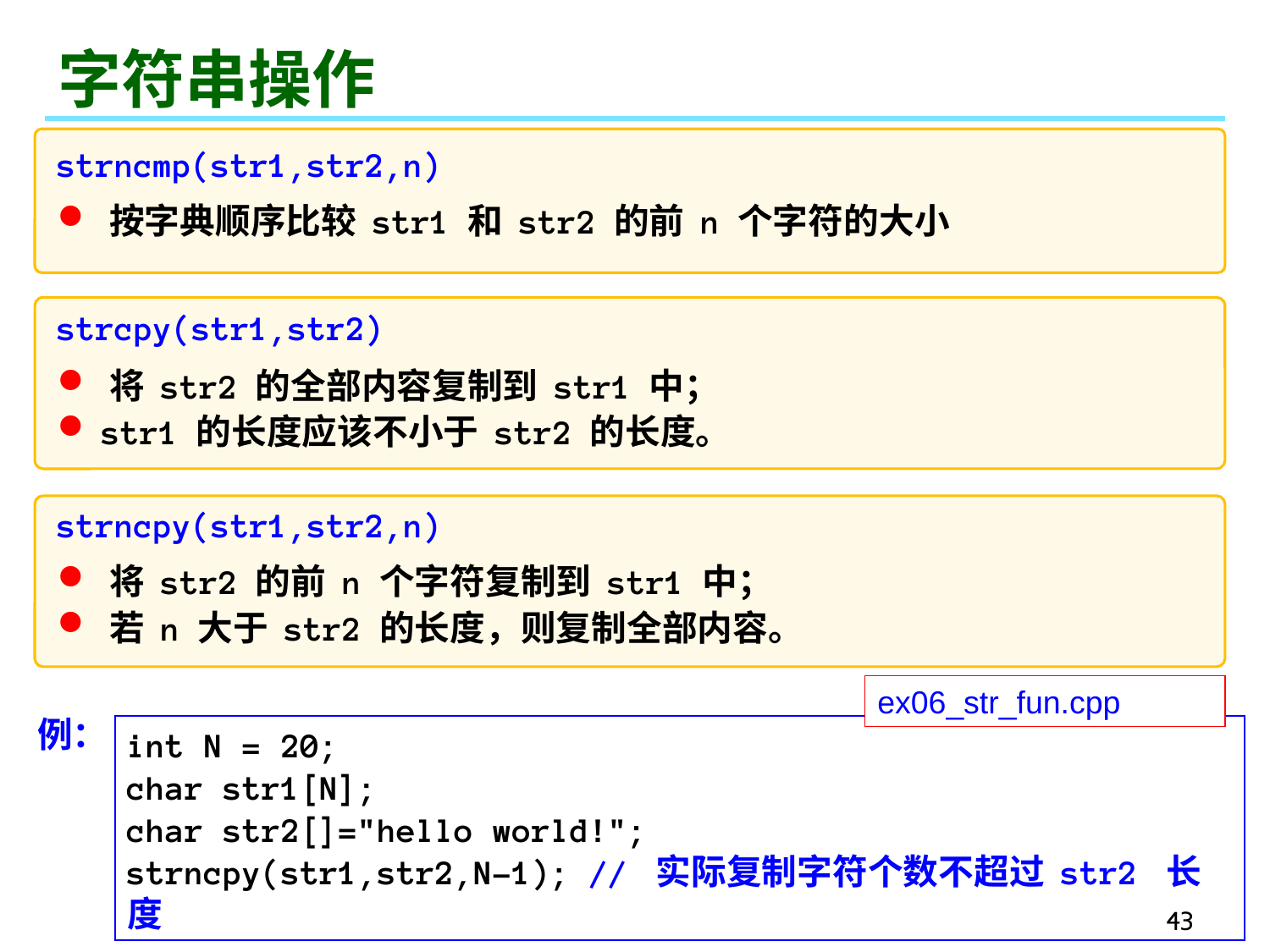

# 字符串操作

strncmp(str1,str2,n)
 按字典顺序比较 str1 和 str2 的前 n 个字符的大小

strcpy(str1,str2)
 将 str2 的全部内容复制到 str1 中；
 str1 的长度应该不小于 str2 的长度。

strncpy(str1,str2,n)
 将 str2 的前 n 个字符复制到 str1 中；
 若 n 大于 str2 的长度，则复制全部内容。
ex06_str_fun.cpp
例：
int N = 20;
char str1[N];
char str2[]="hello world!";
strncpy(str1,str2,N-1); // 实际复制字符个数不超过 str2 长度
43